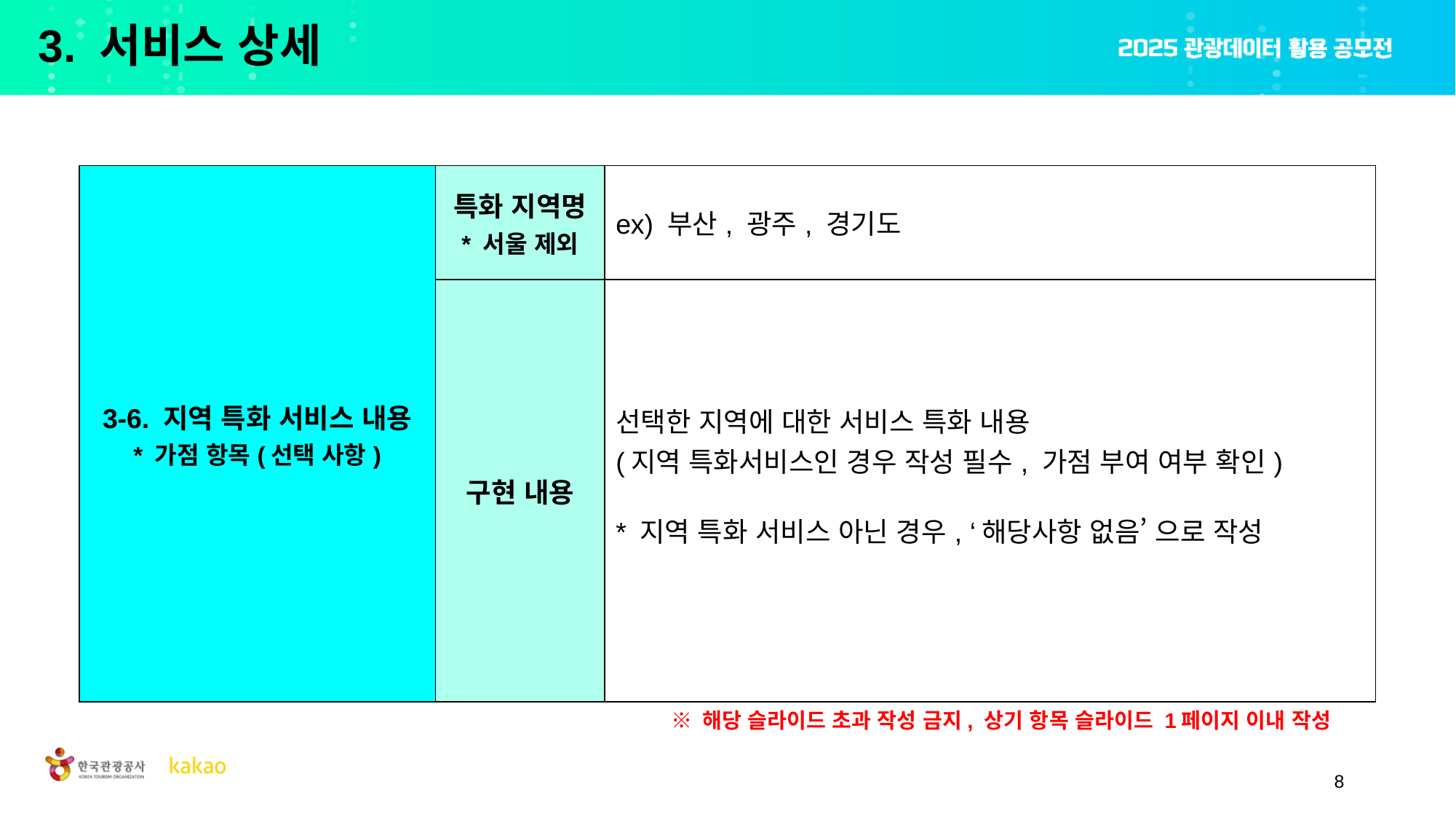

# 3. 서비스 상세
| 3-6. 지역 특화 서비스 내용 \* 가점 항목(선택 사항) | 특화 지역명 \* 서울 제외 | ex) 부산, 광주, 경기도 |
| --- | --- | --- |
|  | 구현 내용 | 선택한 지역에 대한 서비스 특화 내용 (지역 특화서비스인 경우 작성 필수, 가점 부여 여부 확인) \* 지역 특화 서비스 아닌 경우, ‘해당사항 없음’ 으로 작성 |
※ 해당 슬라이드 초과 작성 금지, 상기 항목 슬라이드 1페이지 이내 작성
8